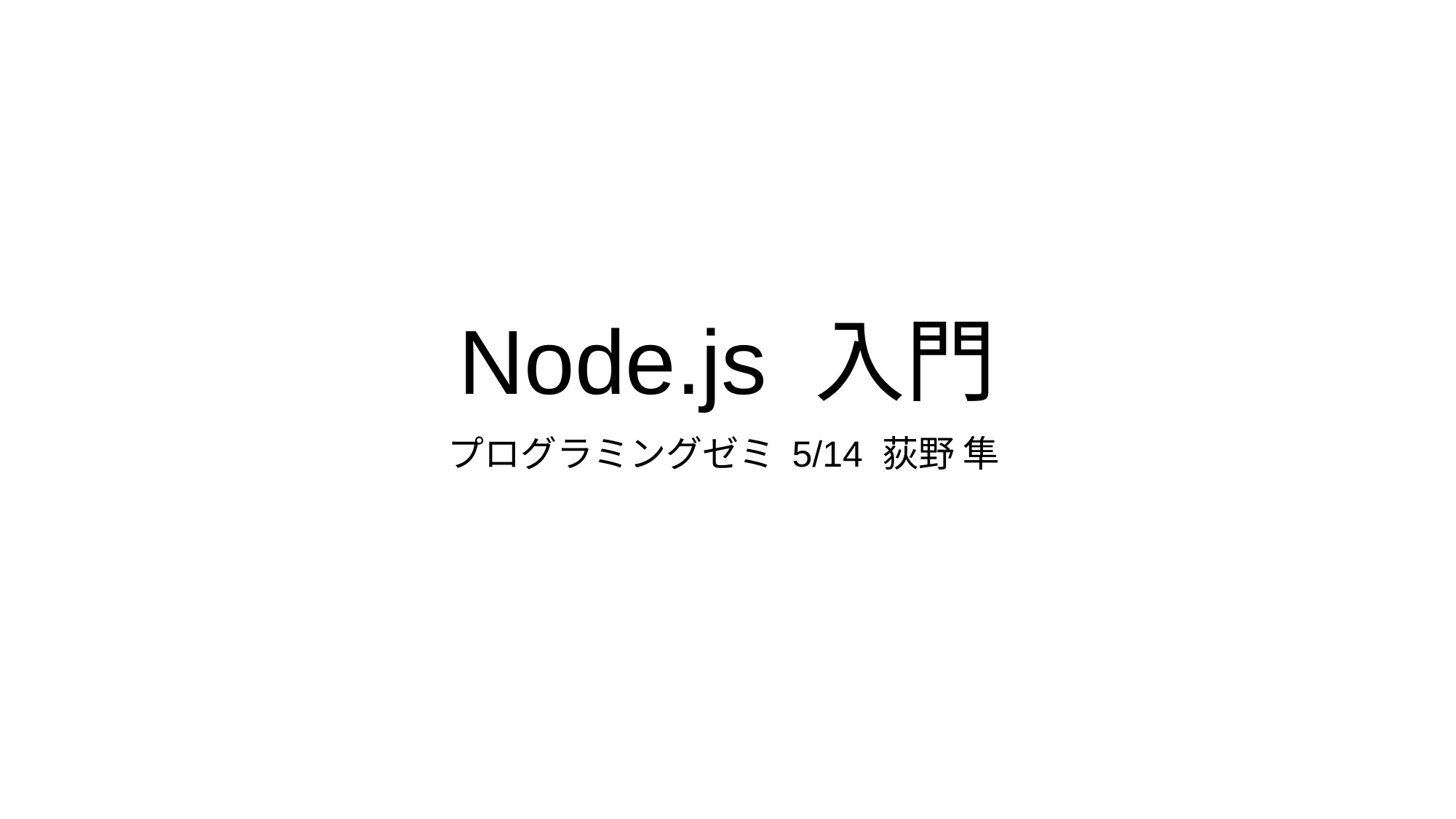

# Node.js 入門
プログラミングゼミ 5/14 荻野 隼